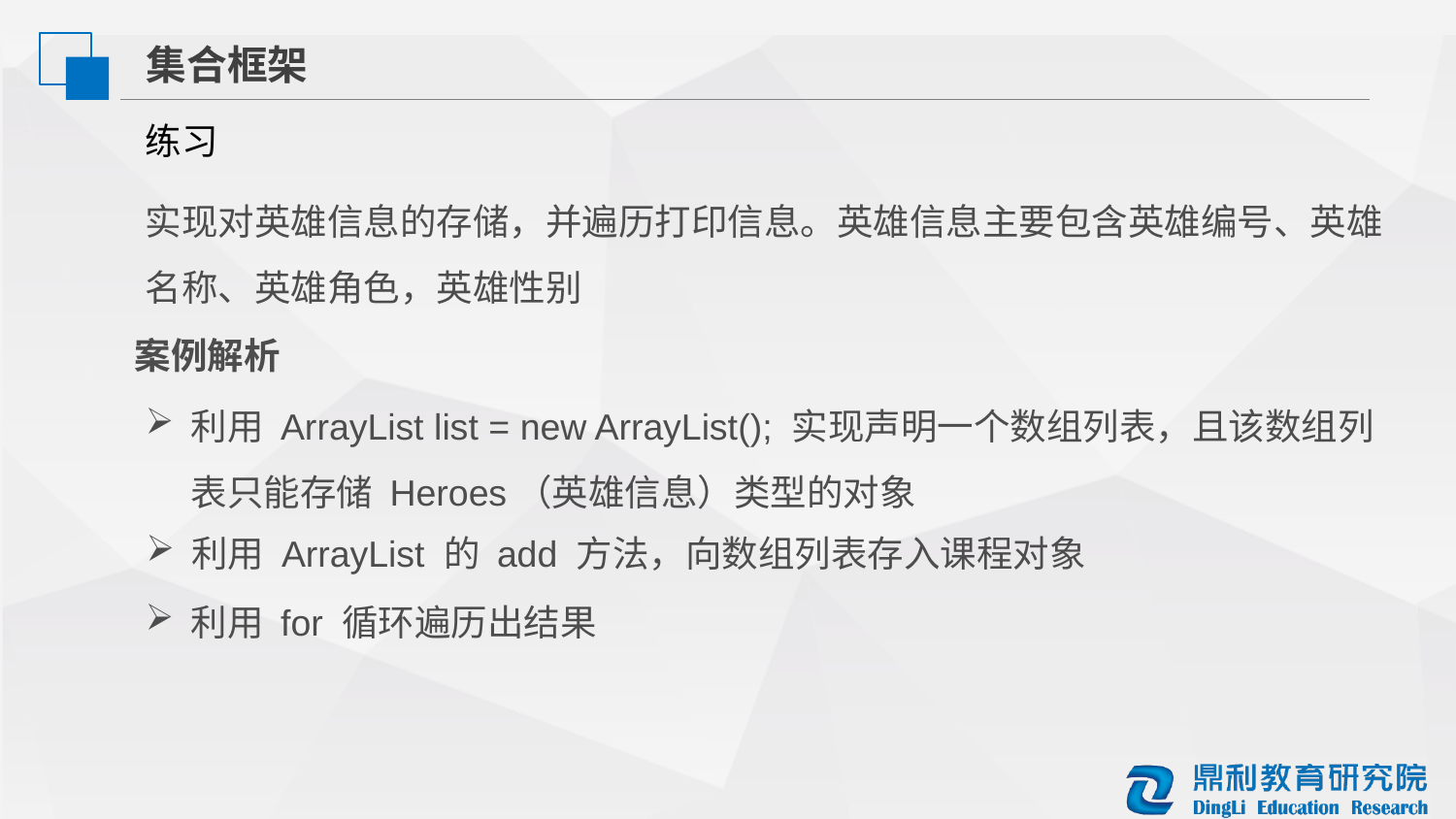

集合框架
练习
实现对英雄信息的存储，并遍历打印信息。英雄信息主要包含英雄编号、英雄名称、英雄角色，英雄性别
案例解析
利用 ArrayList list = new ArrayList(); 实现声明一个数组列表，且该数组列表只能存储 Heroes（英雄信息）类型的对象
利用 ArrayList 的 add 方法，向数组列表存入课程对象
利用 for 循环遍历出结果